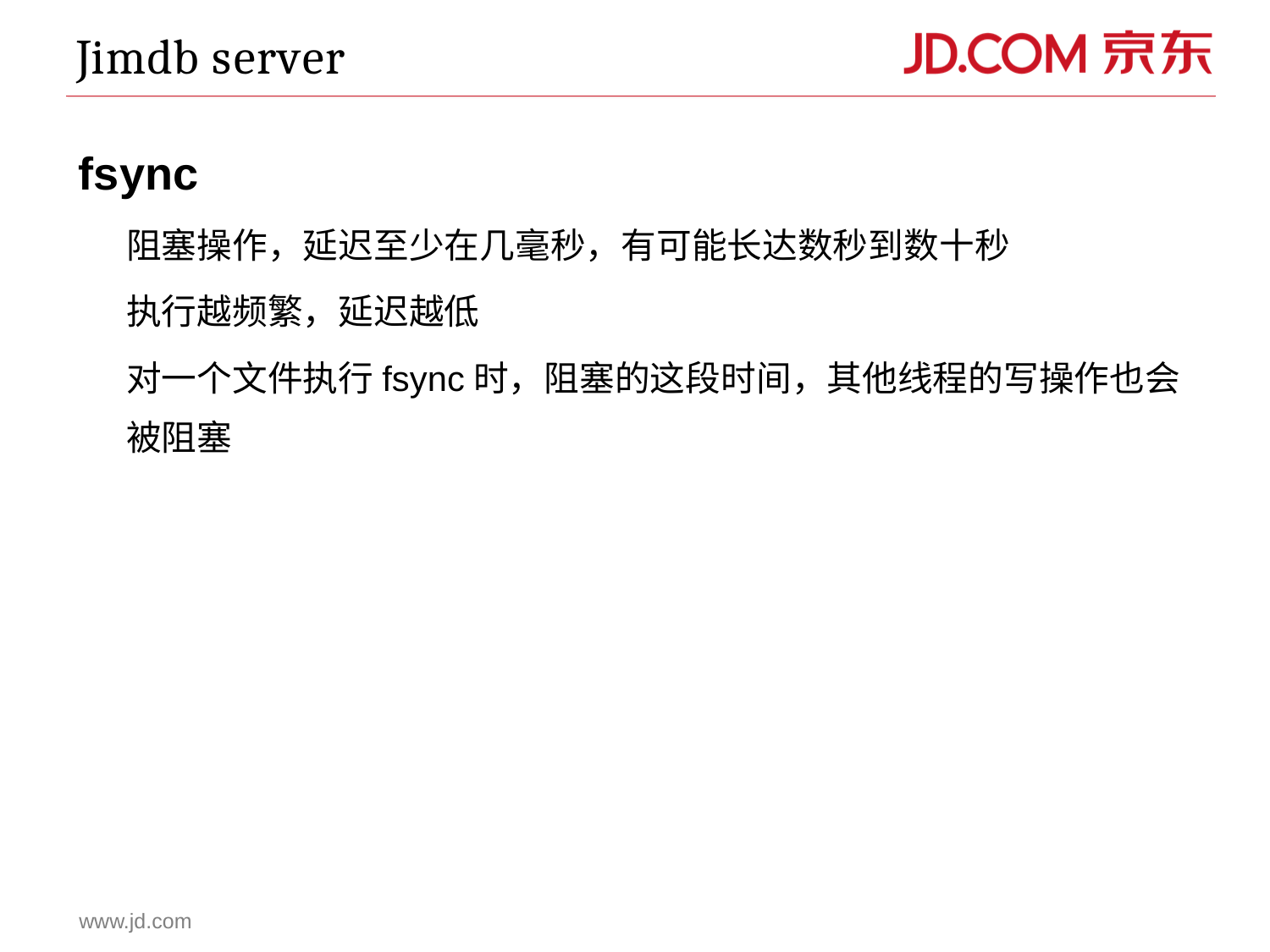

Jimdb server
fsync
	阻塞操作，延迟至少在几毫秒，有可能长达数秒到数十秒
	执行越频繁，延迟越低
	对一个文件执行fsync时，阻塞的这段时间，其他线程的写操作也会被阻塞